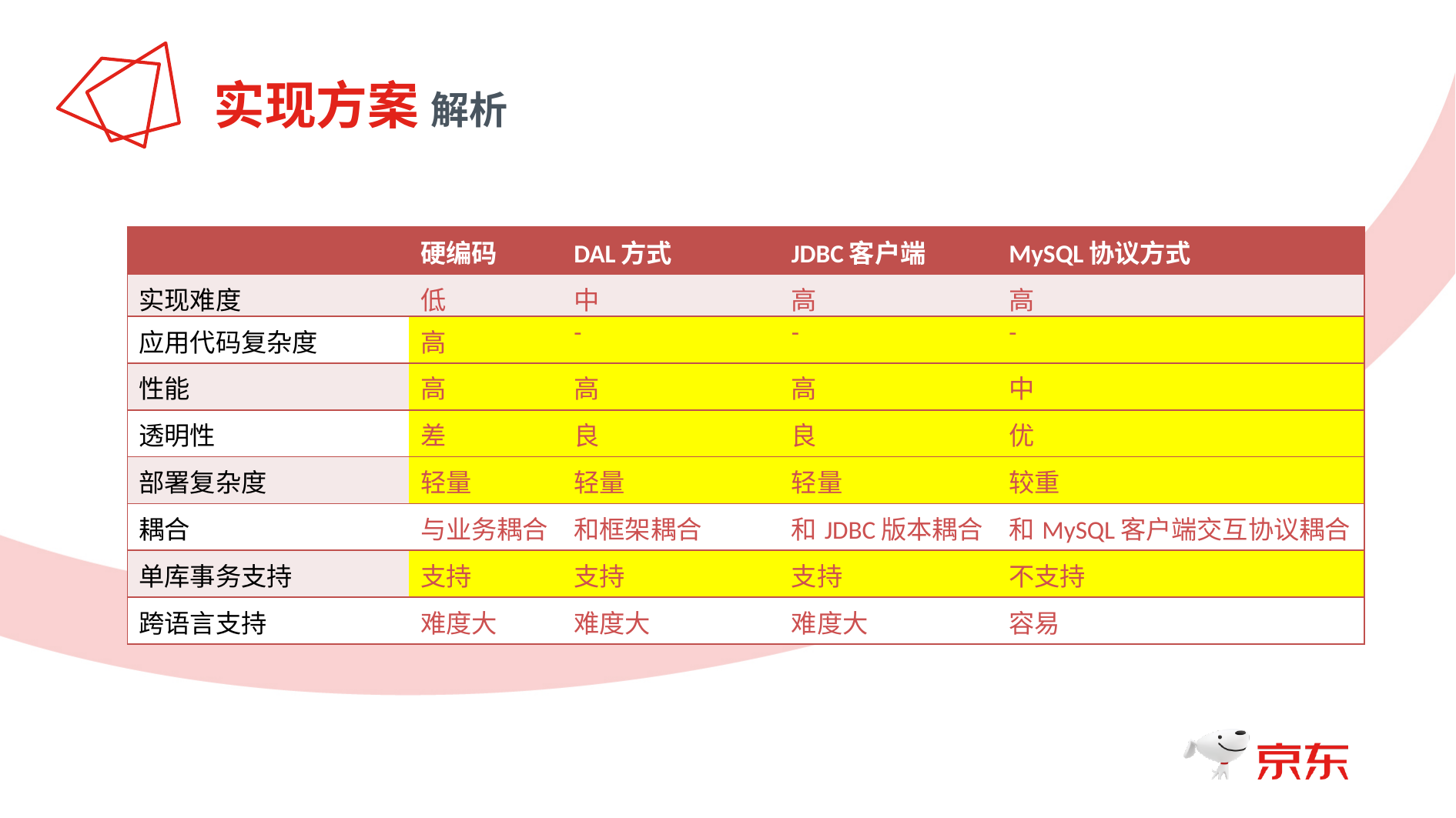

实现方案 解析
|  | 硬编码 | DAL方式 | JDBC客户端 | MySQL协议方式 |
| --- | --- | --- | --- | --- |
| 实现难度 | 低 | 中 | 高 | 高 |
| 应用代码复杂度 | 高 | - | - | - |
| 性能 | 高 | 高 | 高 | 中 |
| 透明性 | 差 | 良 | 良 | 优 |
| 部署复杂度 | 轻量 | 轻量 | 轻量 | 较重 |
| 耦合 | 与业务耦合 | 和框架耦合 | 和JDBC版本耦合 | 和MySQL客户端交互协议耦合 |
| 单库事务支持 | 支持 | 支持 | 支持 | 不支持 |
| 跨语言支持 | 难度大 | 难度大 | 难度大 | 容易 |